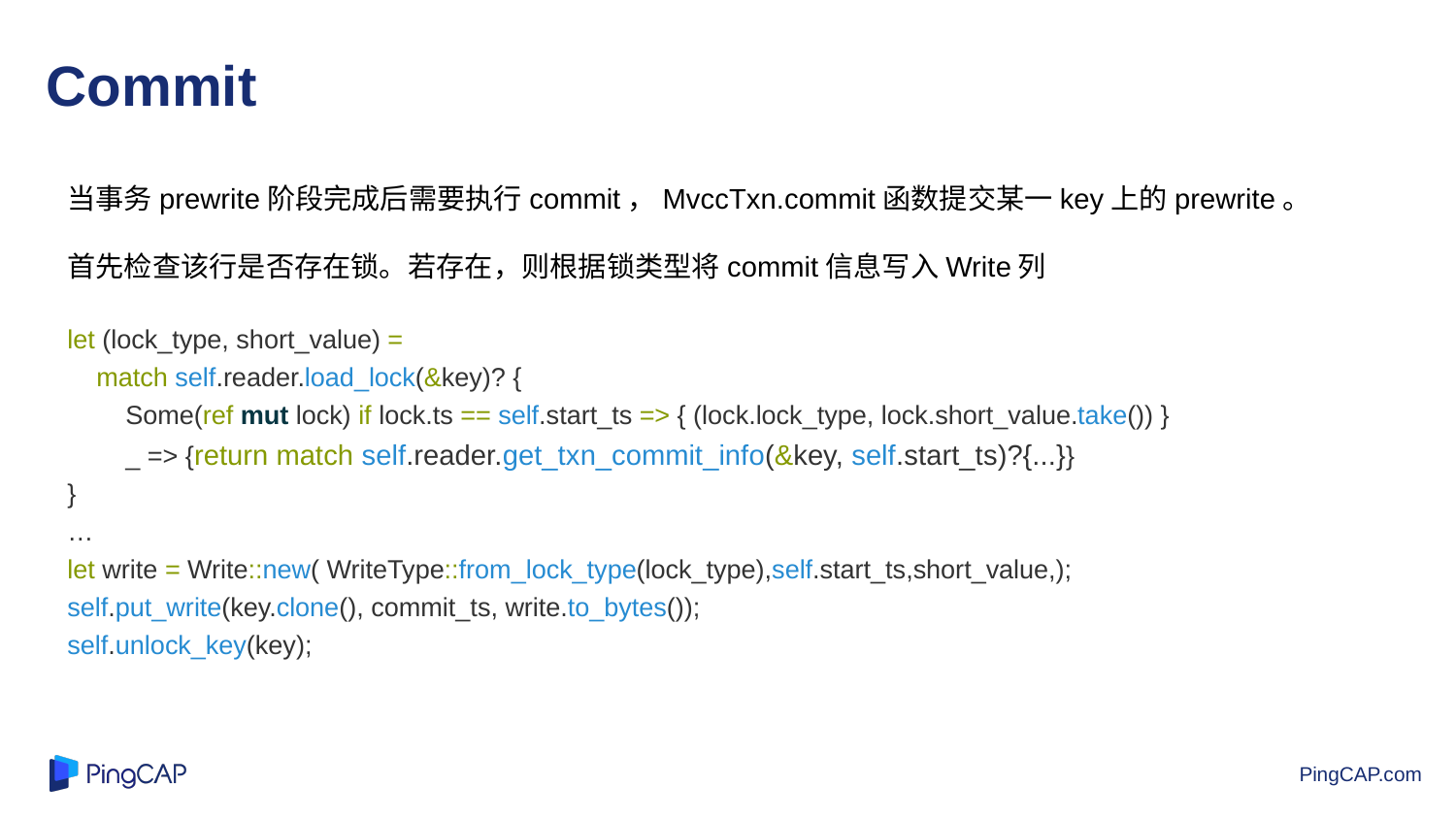

Commit

当事务prewrite阶段完成后需要执行commit，MvccTxn.commit函数提交某一key上的prewrite。

首先检查该行是否存在锁。若存在，则根据锁类型将commit信息写入Write列

let (lock_type, short_value) =
    match self.reader.load_lock(&key)? {
        Some(ref mut lock) if lock.ts == self.start_ts => { (lock.lock_type, lock.short_value.take()) }
        _ => {return match self.reader.get_txn_commit_info(&key, self.start_ts)?{...}}
}
…
let write = Write::new( WriteType::from_lock_type(lock_type),self.start_ts,short_value,);
self.put_write(key.clone(), commit_ts, write.to_bytes());
self.unlock_key(key);